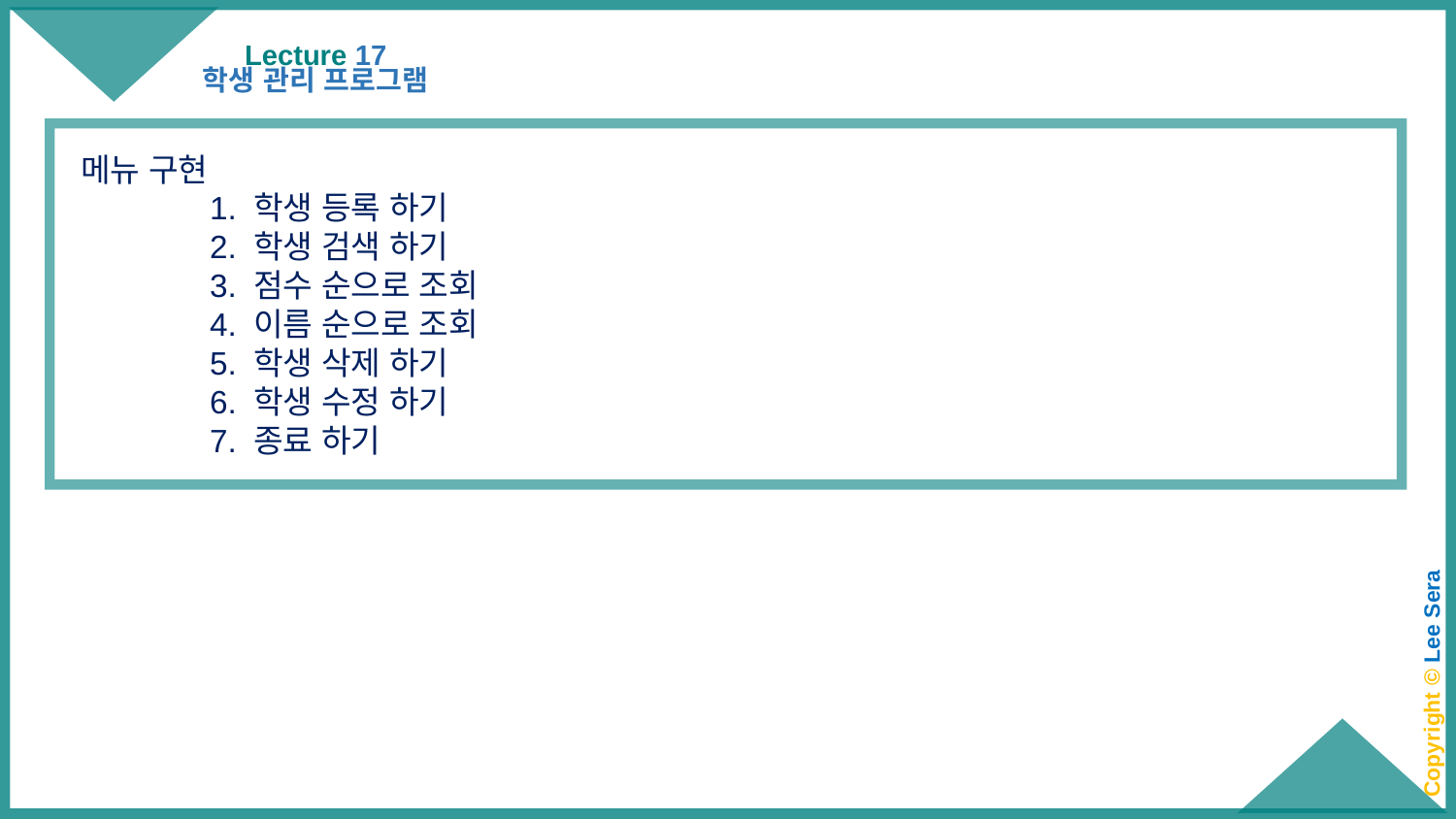

# Lecture 17
학생 관리 프로그램
 메뉴 구현
	1. 학생 등록 하기
	2. 학생 검색 하기
	3. 점수 순으로 조회
	4. 이름 순으로 조회
	5. 학생 삭제 하기
	6. 학생 수정 하기
	7. 종료 하기
Copyright © Lee Sera